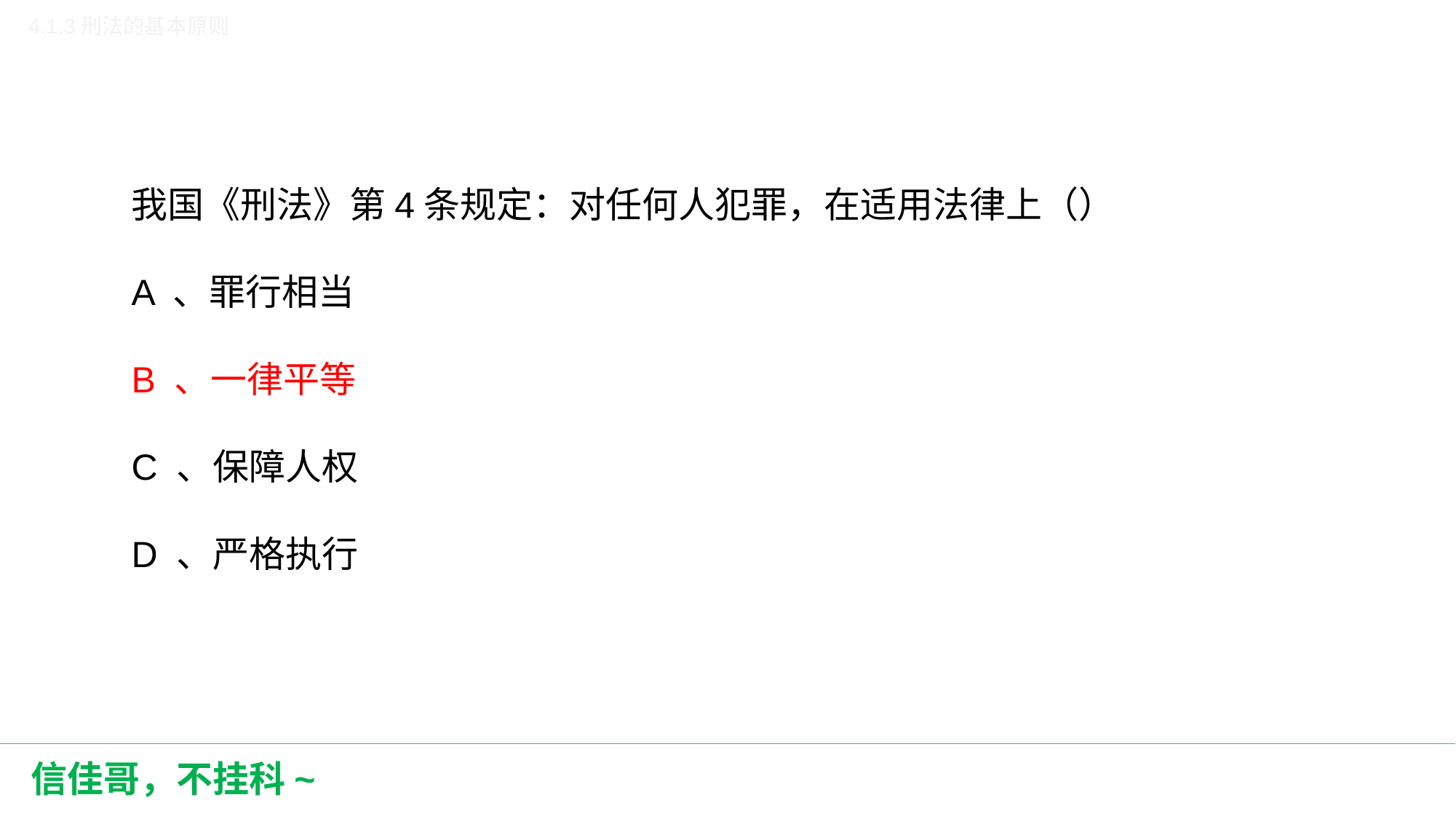

4.1.3刑法的基本原则
我国《刑法》第4条规定：对任何人犯罪，在适用法律上（）

A 、罪行相当

B 、一律平等

C 、保障人权

D 、严格执行